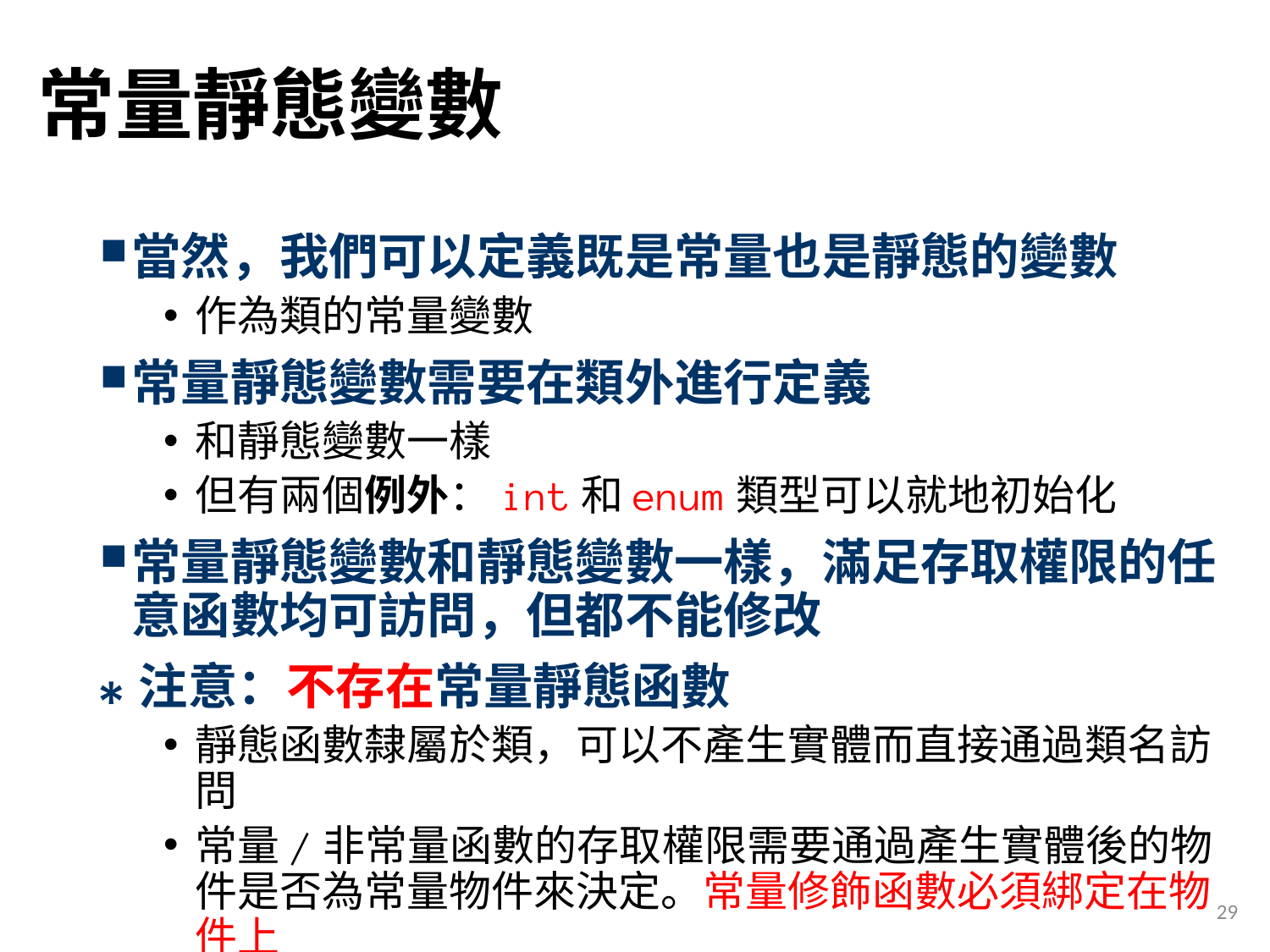

# 常量靜態變數
當然，我們可以定義既是常量也是靜態的變數
作為類的常量變數
常量靜態變數需要在類外進行定義
和靜態變數一樣
但有兩個例外：int和enum類型可以就地初始化
常量靜態變數和靜態變數一樣，滿足存取權限的任意函數均可訪問，但都不能修改
*注意：不存在常量靜態函數
靜態函數隸屬於類，可以不產生實體而直接通過類名訪問
常量/非常量函數的存取權限需要通過產生實體後的物件是否為常量物件來決定。常量修飾函數必須綁定在物件上
因此，靜態函數和常量函數互相衝突

29